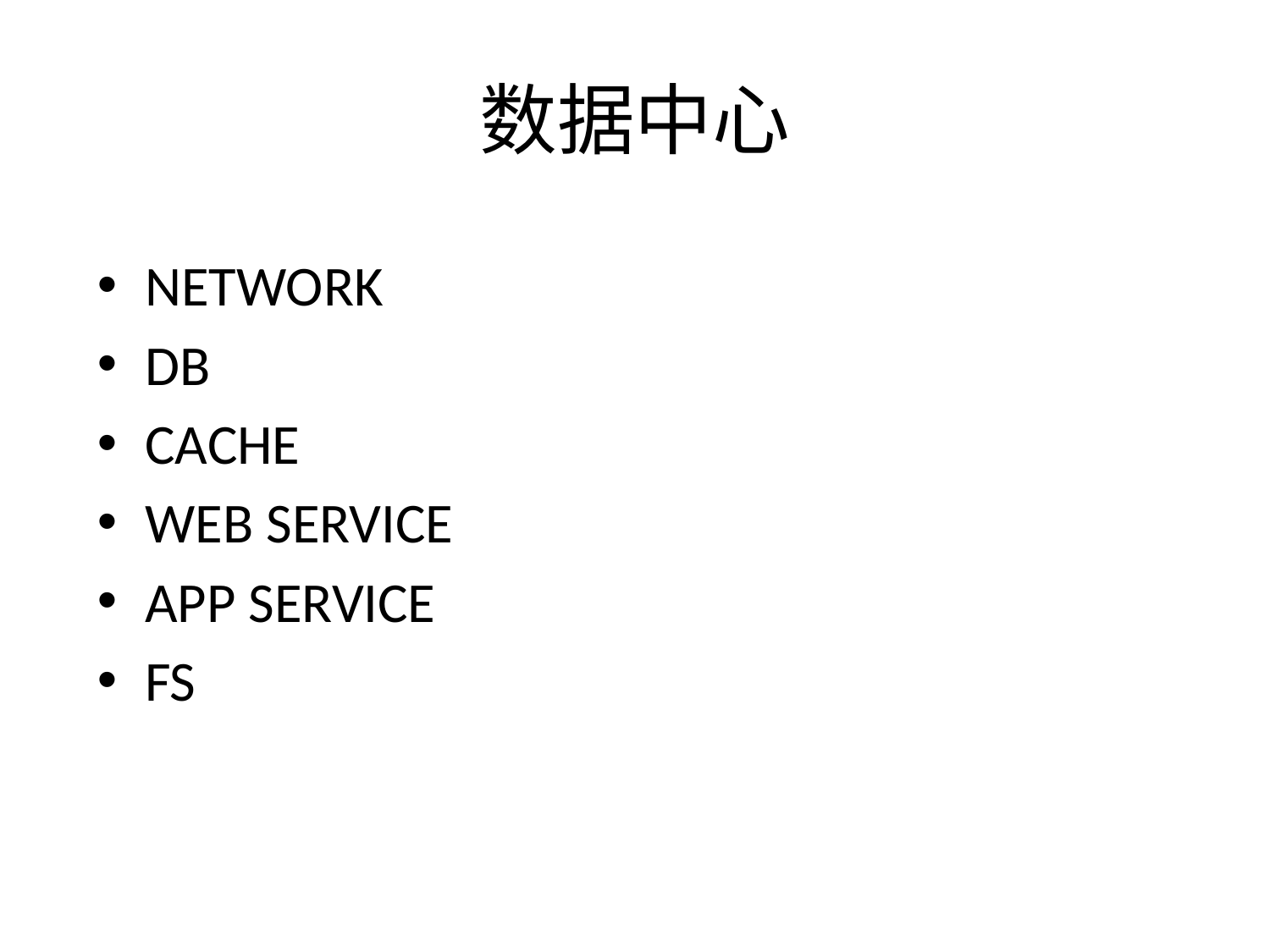

# 数据中心
NETWORK
DB
CACHE
WEB SERVICE
APP SERVICE
FS